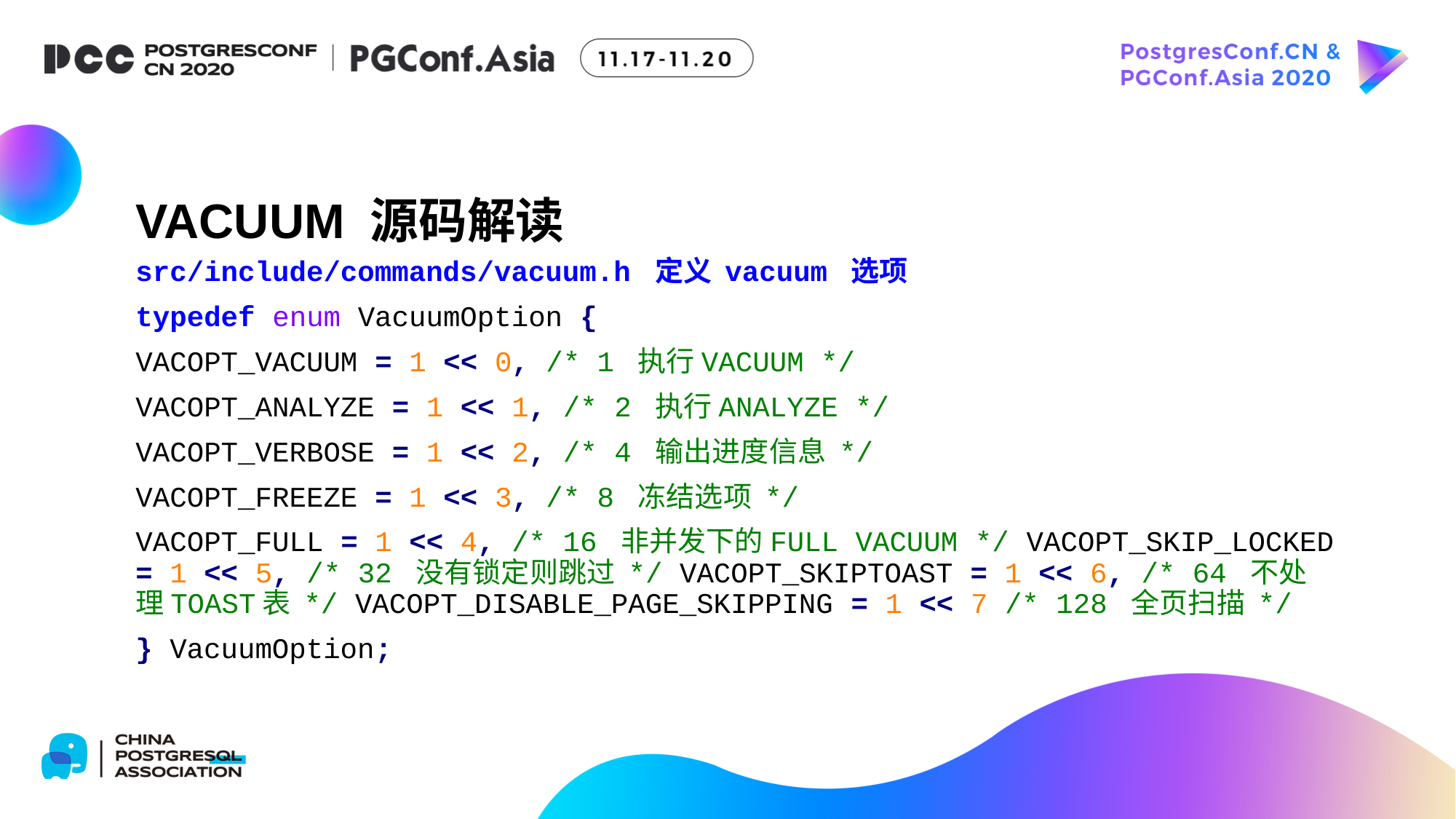

VACUUM 源码解读
src/include/commands/vacuum.h 定义 vacuum 选项
typedef enum VacuumOption {
VACOPT_VACUUM = 1 << 0, /* 1 执行VACUUM */
VACOPT_ANALYZE = 1 << 1, /* 2 执行ANALYZE */
VACOPT_VERBOSE = 1 << 2, /* 4 输出进度信息 */
VACOPT_FREEZE = 1 << 3, /* 8 冻结选项 */
VACOPT_FULL = 1 << 4, /* 16 非并发下的FULL VACUUM */ VACOPT_SKIP_LOCKED = 1 << 5, /* 32 没有锁定则跳过 */ VACOPT_SKIPTOAST = 1 << 6, /* 64 不处理TOAST表 */ VACOPT_DISABLE_PAGE_SKIPPING = 1 << 7 /* 128 全页扫描 */
} VacuumOption;